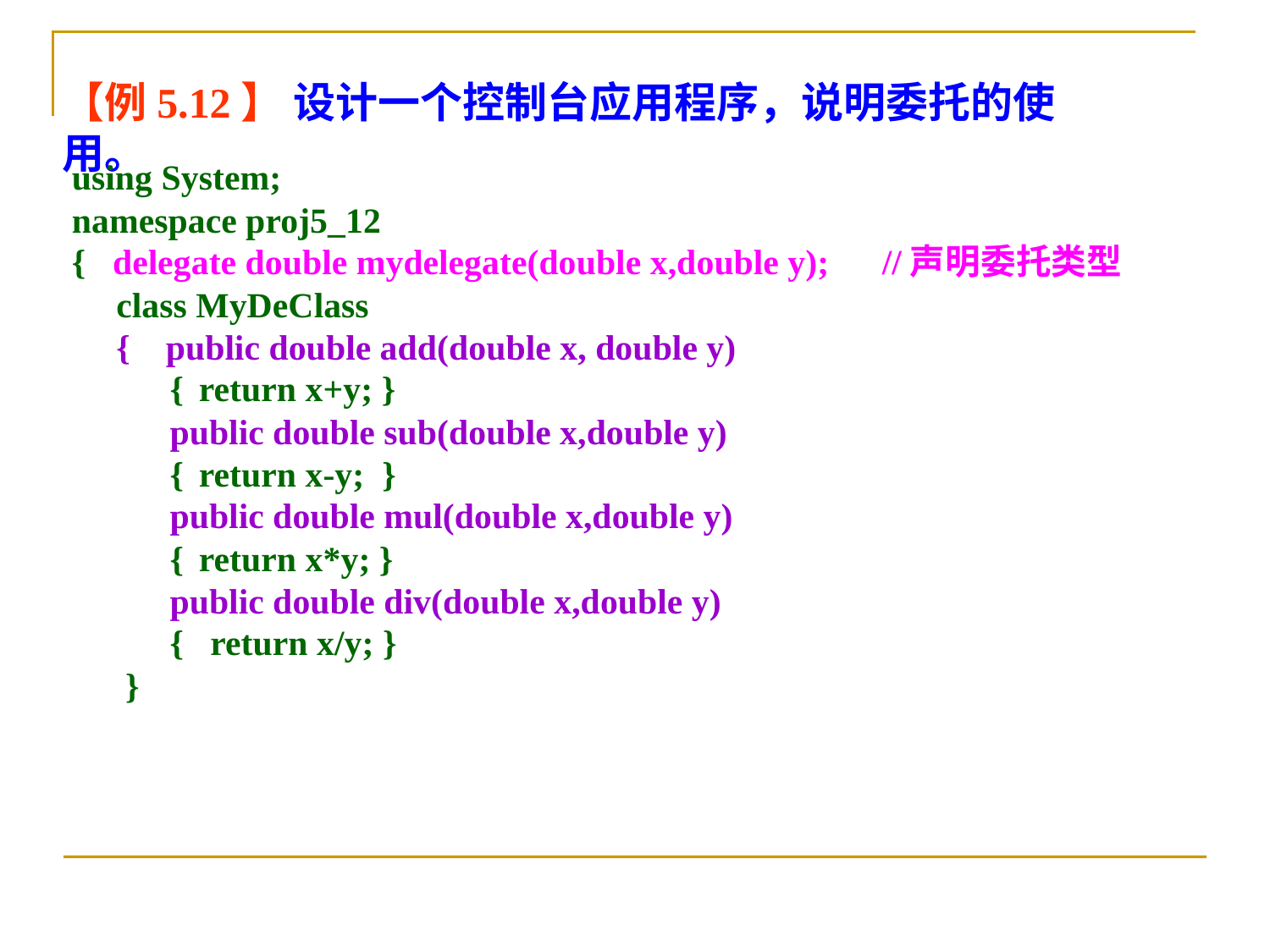

【例5.12】 设计一个控制台应用程序，说明委托的使用。
using System;
namespace proj5_12
{   delegate double mydelegate(double x,double y);　//声明委托类型
     class MyDeClass
     {    public double add(double x, double y)
           { 	return x+y; }
           public double sub(double x,double y)
           {	return x-y;  }
           public double mul(double x,double y)
           {	return x*y; }
           public double div(double x,double y)
           {   return x/y; }
      }